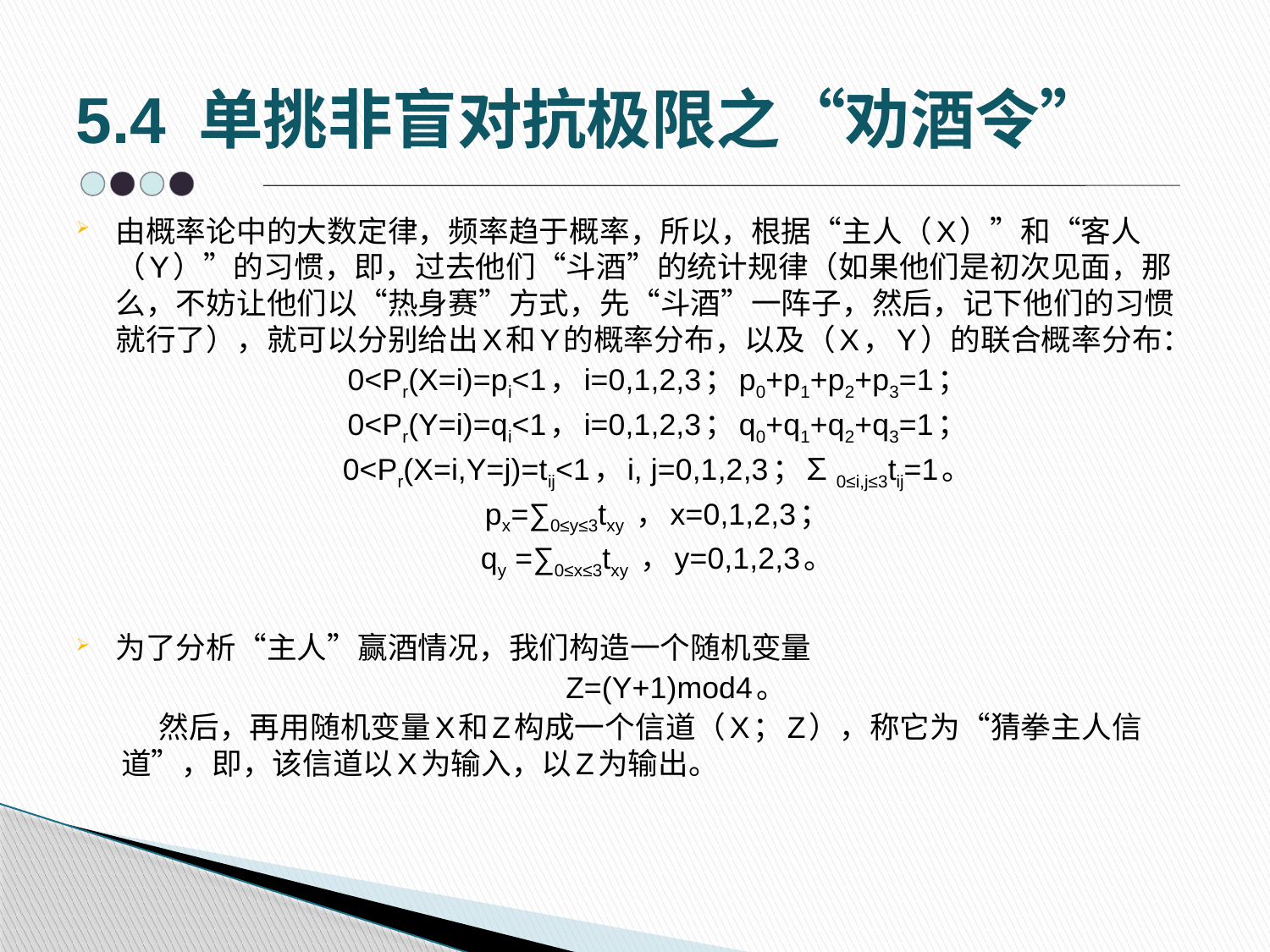

# 5.4 单挑非盲对抗极限之“劝酒令”

由概率论中的大数定律，频率趋于概率，所以，根据“主人（X）”和“客人（Y）”的习惯，即，过去他们“斗酒”的统计规律（如果他们是初次见面，那么，不妨让他们以“热身赛”方式，先“斗酒”一阵子，然后，记下他们的习惯就行了），就可以分别给出X和Y的概率分布，以及（X，Y）的联合概率分布：
	0<Pr(X=i)=pi<1，i=0,1,2,3；p0+p1+p2+p3=1；
	0<Pr(Y=i)=qi<1，i=0,1,2,3；q0+q1+q2+q3=1；
	0<Pr(X=i,Y=j)=tij<1，i, j=0,1,2,3；∑0≤i,j≤3tij=1。
	px=∑0≤y≤3txy ，x=0,1,2,3；
	qy =∑0≤x≤3txy ，y=0,1,2,3。

为了分析“主人”赢酒情况，我们构造一个随机变量
Z=(Y+1)mod4。
然后，再用随机变量X和Z构成一个信道（X；Z），称它为“猜拳主人信道”，即，该信道以X为输入，以Z为输出。